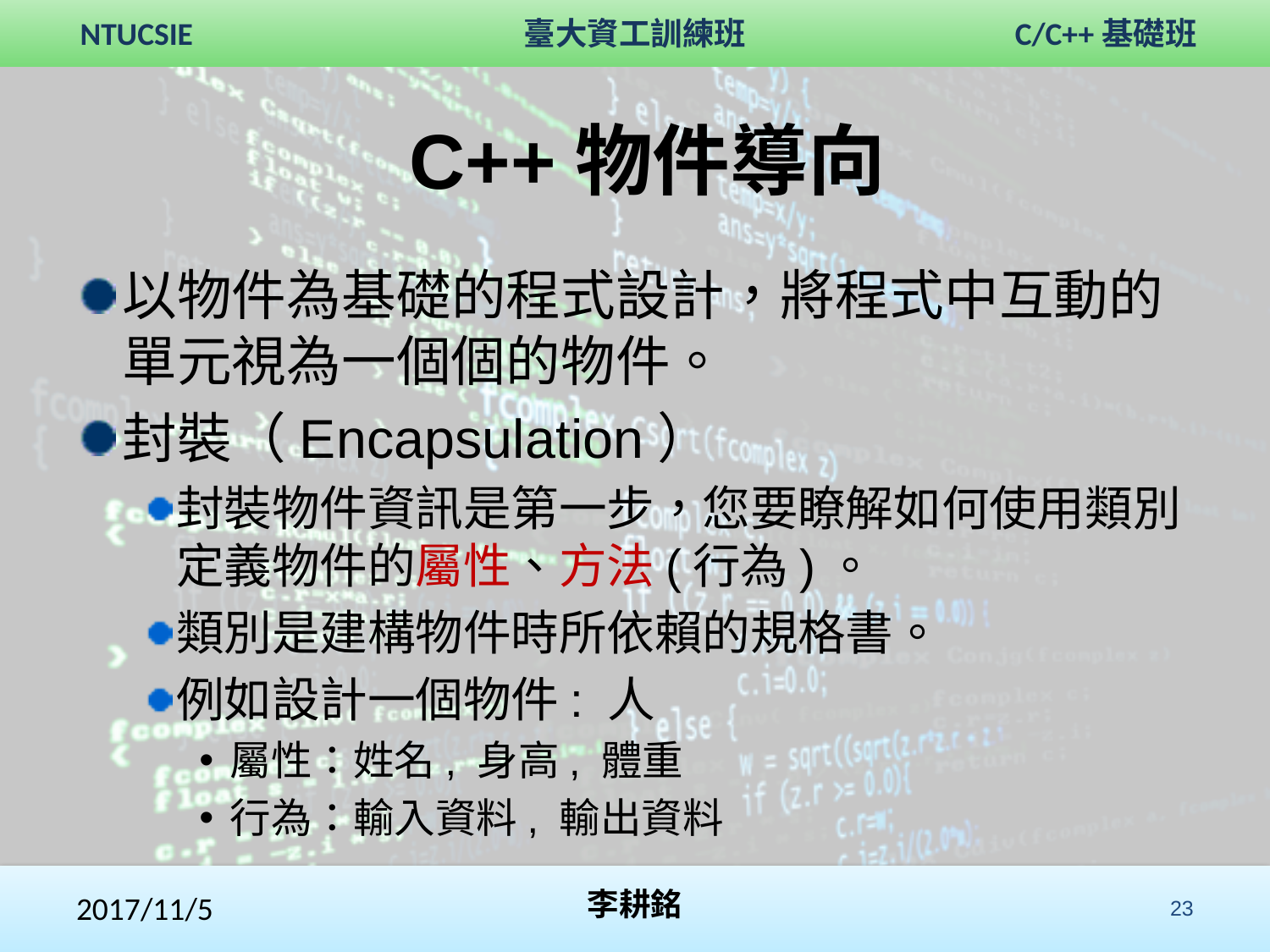

# C++物件導向
以物件為基礎的程式設計，將程式中互動的單元視為一個個的物件。
封裝（Encapsulation）
封裝物件資訊是第一步，您要瞭解如何使用類別定義物件的屬性、方法(行為)。
類別是建構物件時所依賴的規格書。
例如設計一個物件: 人
屬性：姓名, 身高, 體重
行為：輸入資料, 輸出資料

2017/11/5
李耕銘
 23